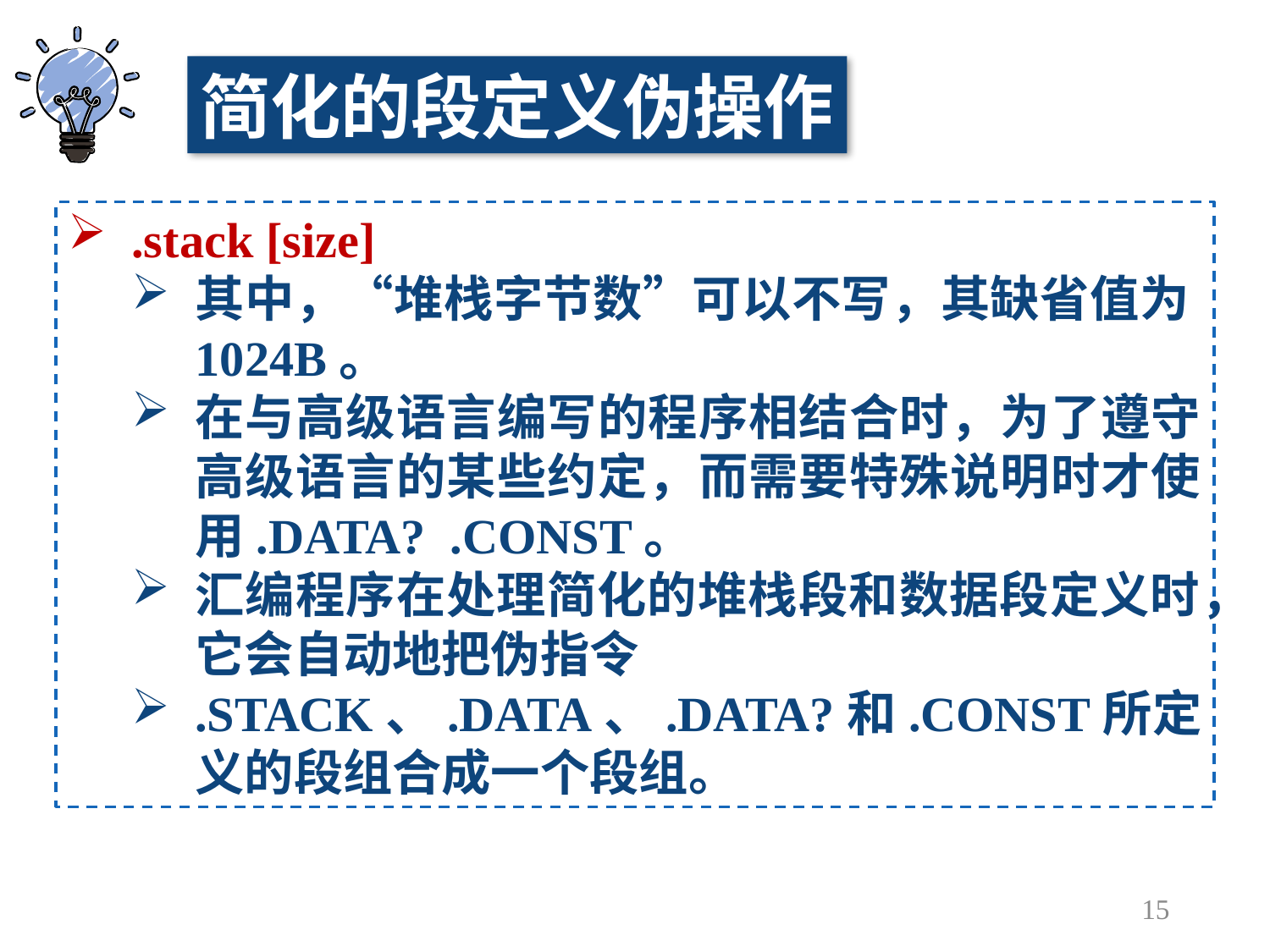

简化的段定义伪操作
.stack [size]
其中，“堆栈字节数”可以不写，其缺省值为1024B。
在与高级语言编写的程序相结合时，为了遵守高级语言的某些约定，而需要特殊说明时才使用.DATA?  .CONST。
汇编程序在处理简化的堆栈段和数据段定义时，它会自动地把伪指令
.STACK、.DATA、.DATA?和.CONST所定义的段组合成一个段组。
15